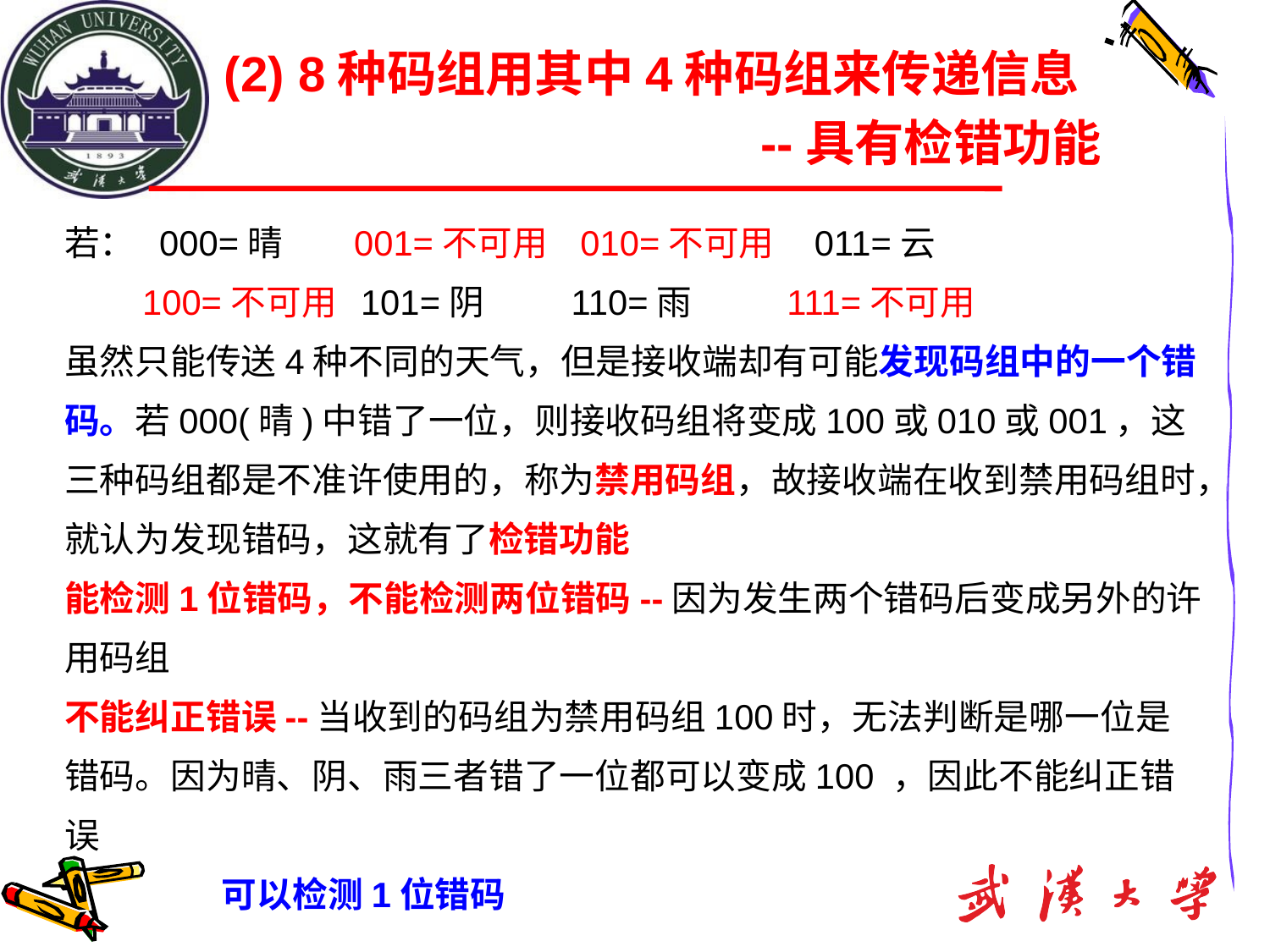

(2) 8种码组用其中4种码组来传递信息
                                       --具有检错功能
若：  000=晴        001=不可用   010=不可用    011=云
        100=不可用  101=阴          110=雨           111=不可用
虽然只能传送4种不同的天气，但是接收端却有可能发现码组中的一个错码。若000(晴)中错了一位，则接收码组将变成100或010或001，这三种码组都是不准许使用的，称为禁用码组，故接收端在收到禁用码组时，就认为发现错码，这就有了检错功能
能检测1位错码，不能检测两位错码--因为发生两个错码后变成另外的许用码组
不能纠正错误--当收到的码组为禁用码组100时，无法判断是哪一位是错码。因为晴、阴、雨三者错了一位都可以变成100 ，因此不能纠正错误
                   可以检测1位错码